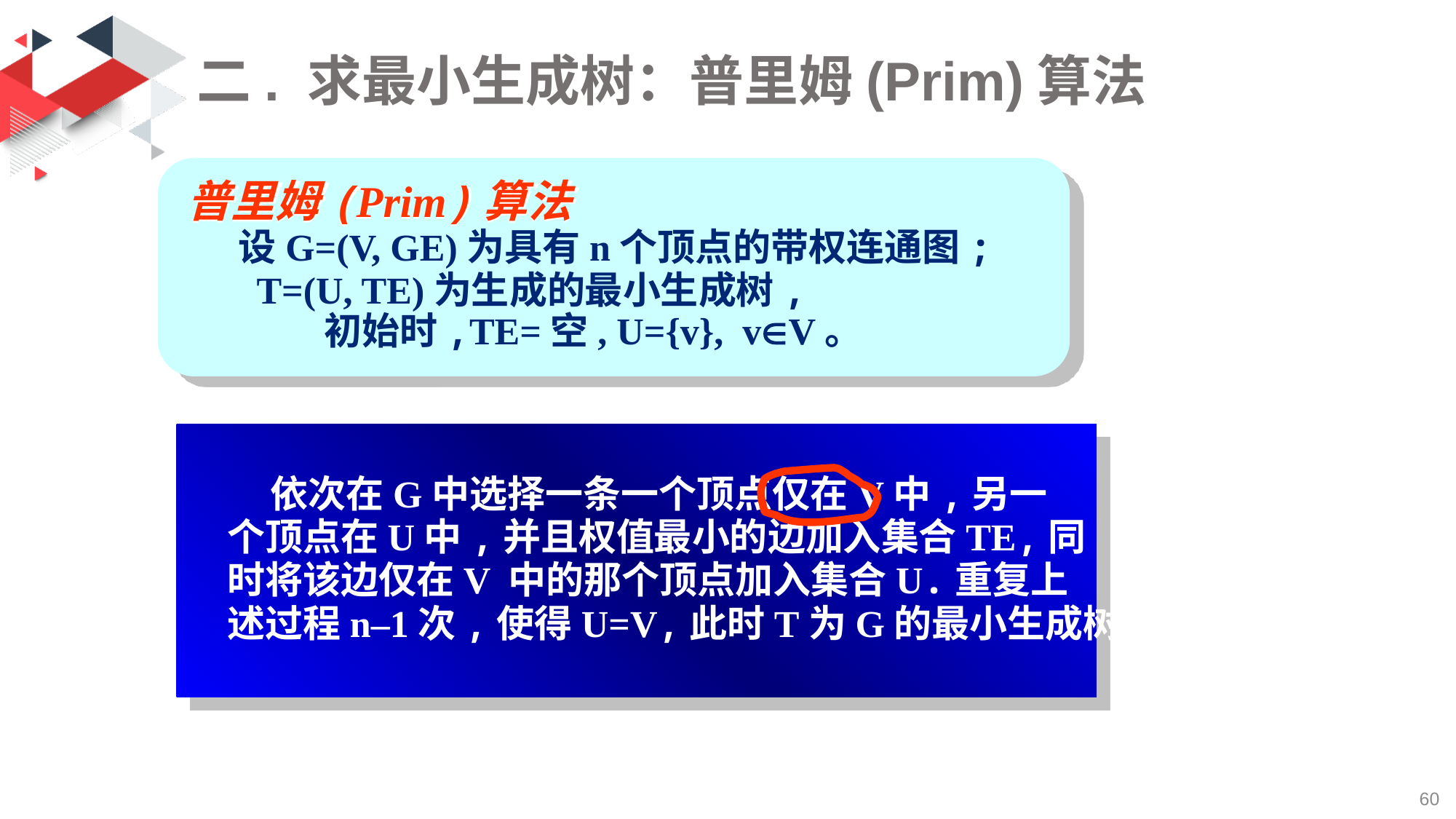

# 二. 求最小生成树：普里姆(Prim)算法

普里姆(Prim)算法
   设G=(V, GE)为具有n个顶点的带权连通图;
     T=(U, TE)为生成的最小生成树,
             初始时,TE=空, U={v},  v∈V。
普里姆(Prim)方法
克鲁斯卡尔(Kruskal)方法

    依次在G中选择一条一个顶点仅在V中,另一
个顶点在U中,并且权值最小的边加入集合TE,同
时将该边仅在V 中的那个顶点加入集合U.重复上
述过程n–1次,使得U=V,此时T为G的最小生成树。

60